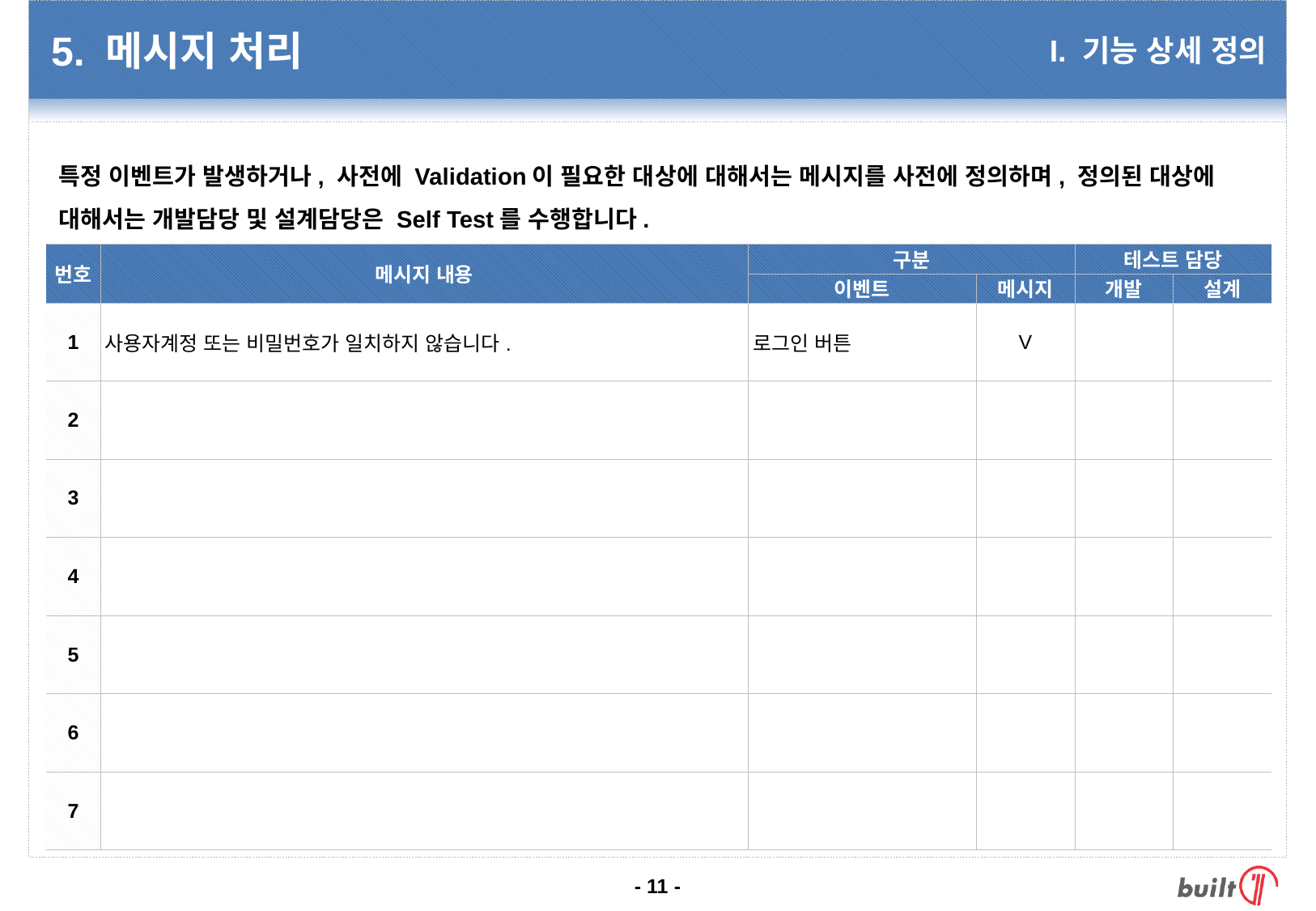

# 5. 메시지 처리
I. 기능 상세 정의
특정 이벤트가 발생하거나, 사전에 Validation이 필요한 대상에 대해서는 메시지를 사전에 정의하며, 정의된 대상에 대해서는 개발담당 및 설계담당은 Self Test를 수행합니다.
| 번호 | 메시지 내용 | 구분 |  | 테스트 담당 |  |
| --- | --- | --- | --- | --- | --- |
|  |  | 이벤트 | 메시지 | 개발 | 설계 |
| 1 | 사용자계정 또는 비밀번호가 일치하지 않습니다. | 로그인 버튼 | V |  |  |
| 2 |  |  |  |  |  |
| 3 |  |  |  |  |  |
| 4 |  |  |  |  |  |
| 5 |  |  |  |  |  |
| 6 |  |  |  |  |  |
| 7 |  |  |  |  |  |